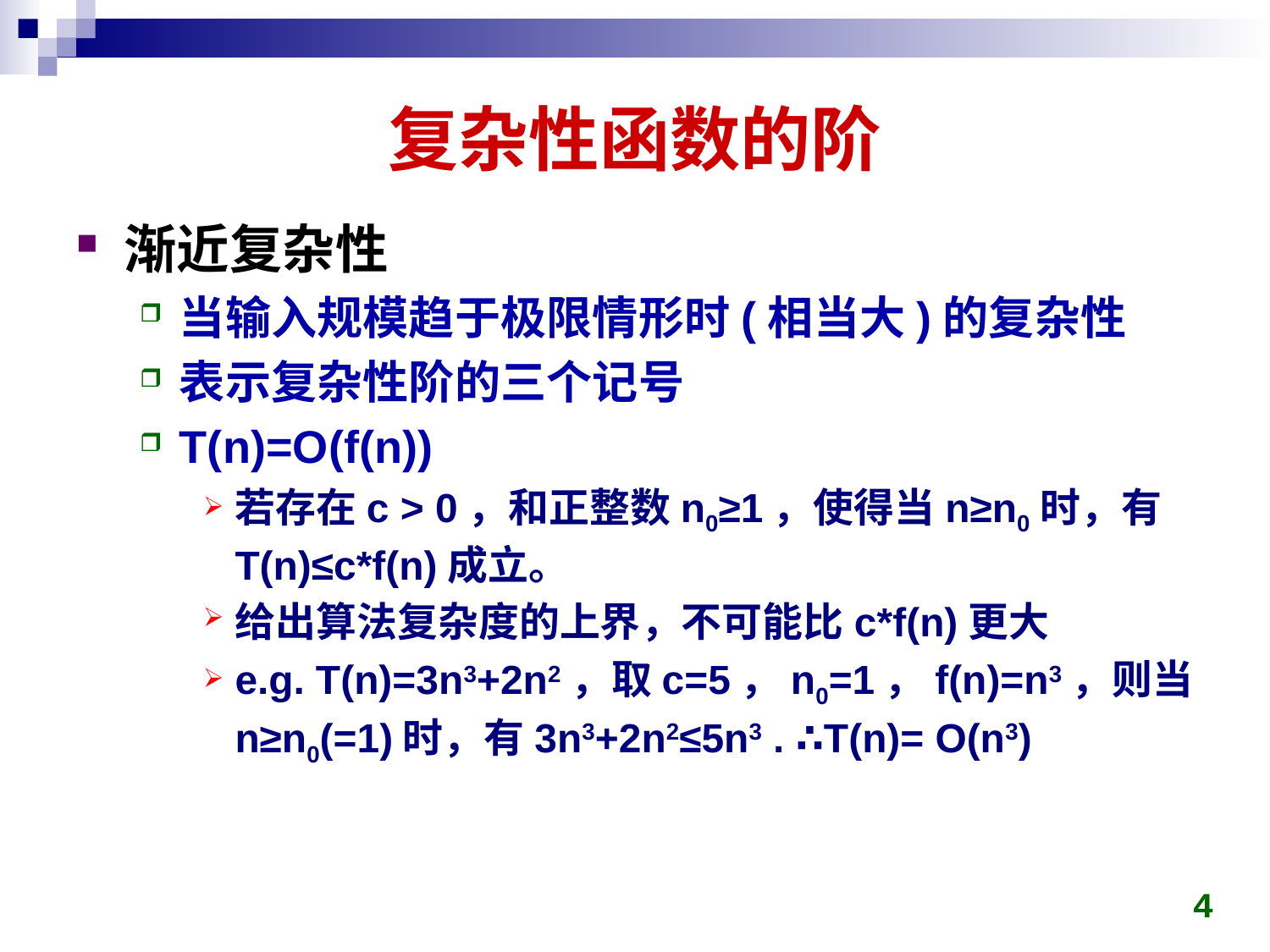

# 复杂性函数的阶
渐近复杂性
当输入规模趋于极限情形时(相当大)的复杂性
表示复杂性阶的三个记号
T(n)=O(f(n))
若存在c > 0，和正整数n0≥1，使得当n≥n0时，有 T(n)≤c*f(n)成立。
给出算法复杂度的上界，不可能比c*f(n)更大
e.g. T(n)=3n3+2n2，取c=5，n0=1，f(n)=n3，则当n≥n0(=1)时，有3n3+2n2≤5n3 . ∴T(n)= O(n3)
4